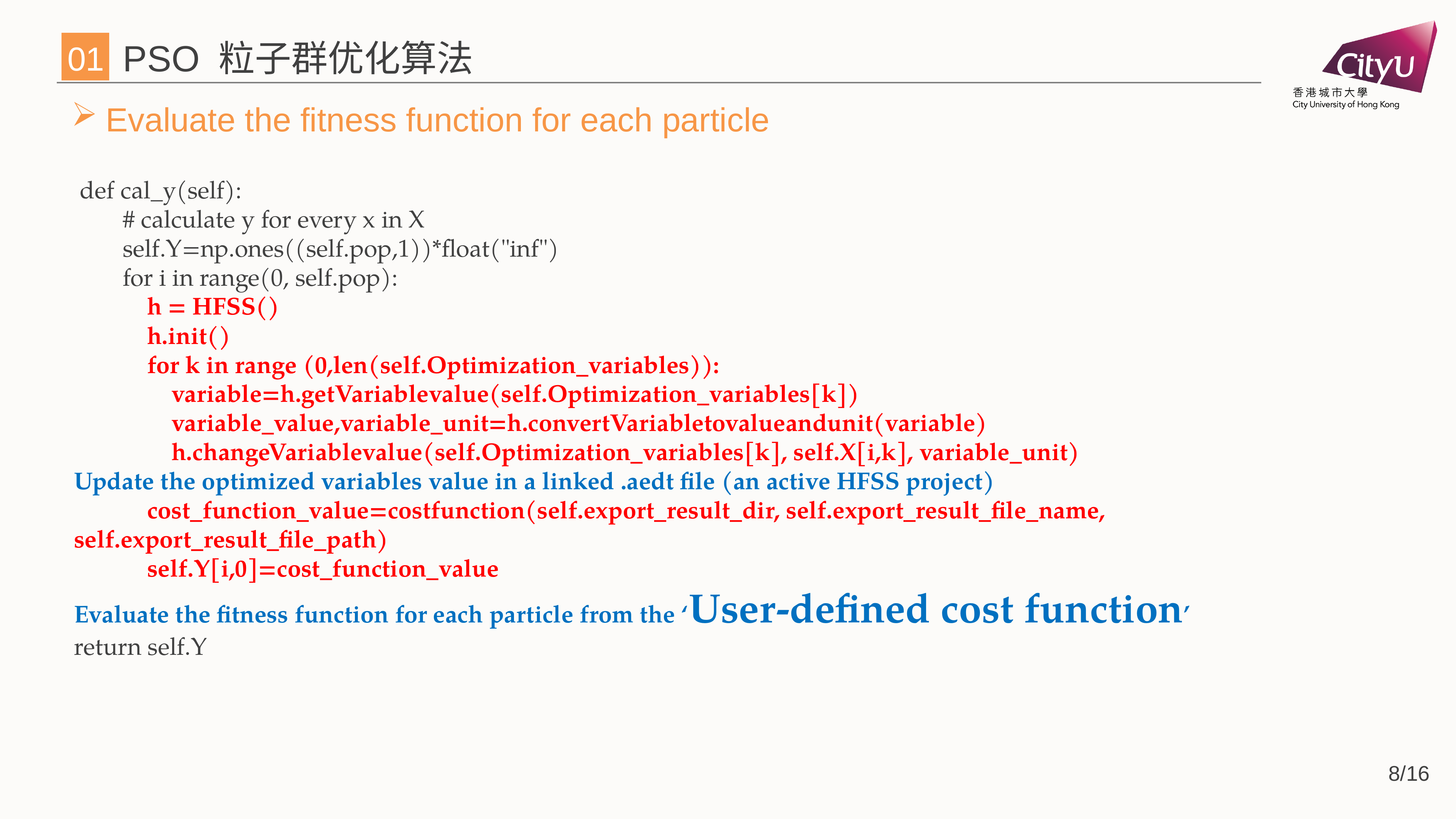

# PSO 粒子群优化算法
01
Evaluate the fitness function for each particle
 def cal_y(self):
        # calculate y for every x in X
        self.Y=np.ones((self.pop,1))*float("inf")
        for i in range(0, self.pop):
            h = HFSS()
            h.init()
            for k in range (0,len(self.Optimization_variables)):
                variable=h.getVariablevalue(self.Optimization_variables[k])
                variable_value,variable_unit=h.convertVariabletovalueandunit(variable)
                h.changeVariablevalue(self.Optimization_variables[k], self.X[i,k], variable_unit)
Update the optimized variables value in a linked .aedt file (an active HFSS project)
            cost_function_value=costfunction(self.export_result_dir, self.export_result_file_name, self.export_result_file_path)
            self.Y[i,0]=cost_function_value
Evaluate the fitness function for each particle from the ‘User-defined cost function’
return self.Y

8/16